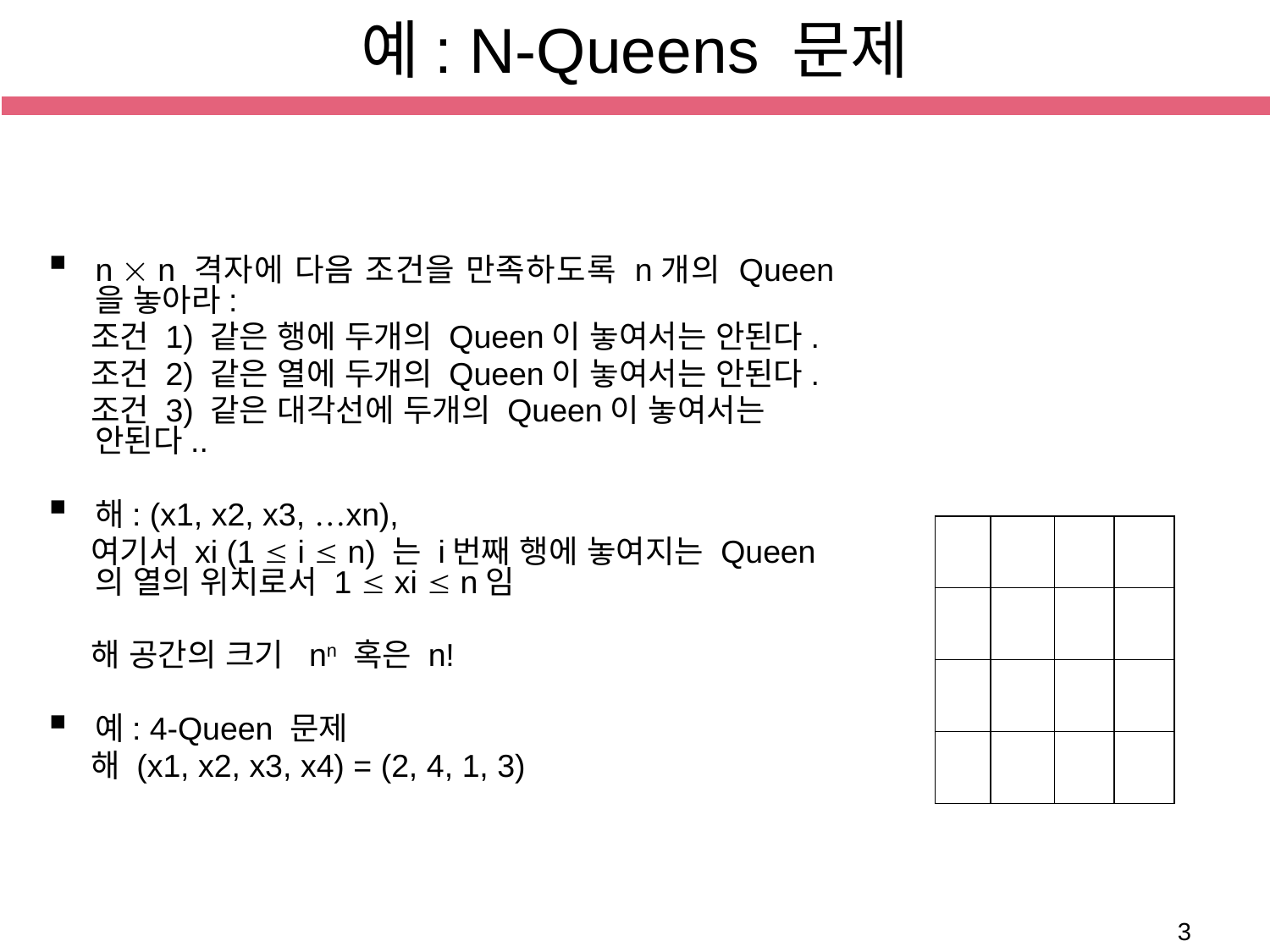

# 예: N-Queens 문제

n × n 격자에 다음 조건을 만족하도록 n개의 Queen을 놓아라:
    조건 1) 같은 행에 두개의 Queen이 놓여서는 안된다.
    조건 2) 같은 열에 두개의 Queen이 놓여서는 안된다.
    조건 3) 같은 대각선에 두개의 Queen이 놓여서는 안된다..

해: (x1, x2, x3, …xn),
    여기서 xi (1 ≤ i ≤ n) 는 i번째 행에 놓여지는 Queen의 열의 위치로서 1 ≤ xi ≤ n임

    해 공간의 크기  nn 혹은 n!

예: 4-Queen 문제
    해 (x1, x2, x3, x4) = (2, 4, 1, 3)
|  | Q |  |  |
| --- | --- | --- | --- |
|  |  |  | Q |
| Q |  |  |  |
|  |  | Q |  |